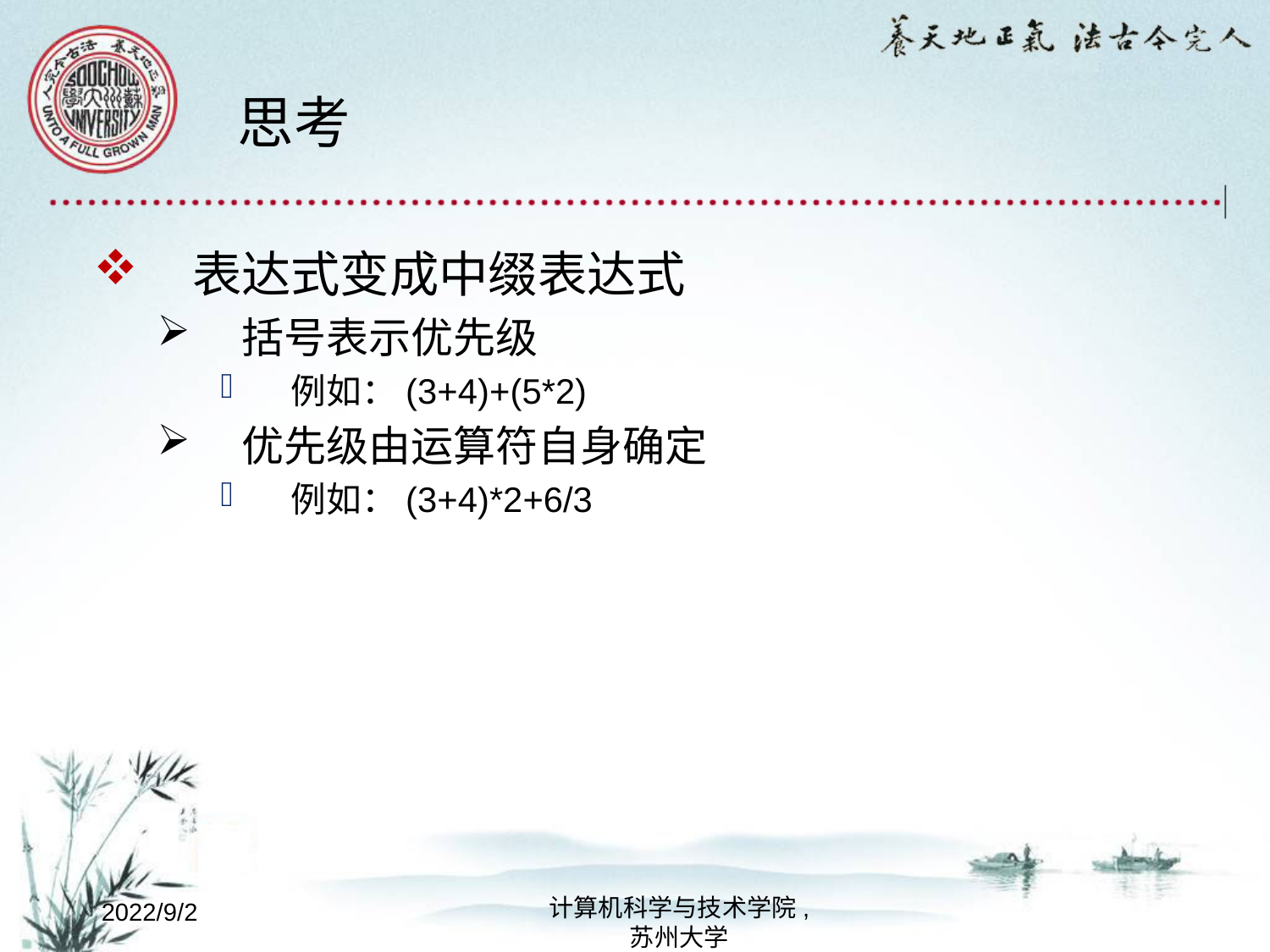

# 思考
表达式变成中缀表达式
括号表示优先级
例如：(3+4)+(5*2)
优先级由运算符自身确定
例如：(3+4)*2+6/3
计算机科学与技术学院,
苏州大学
2022/9/2